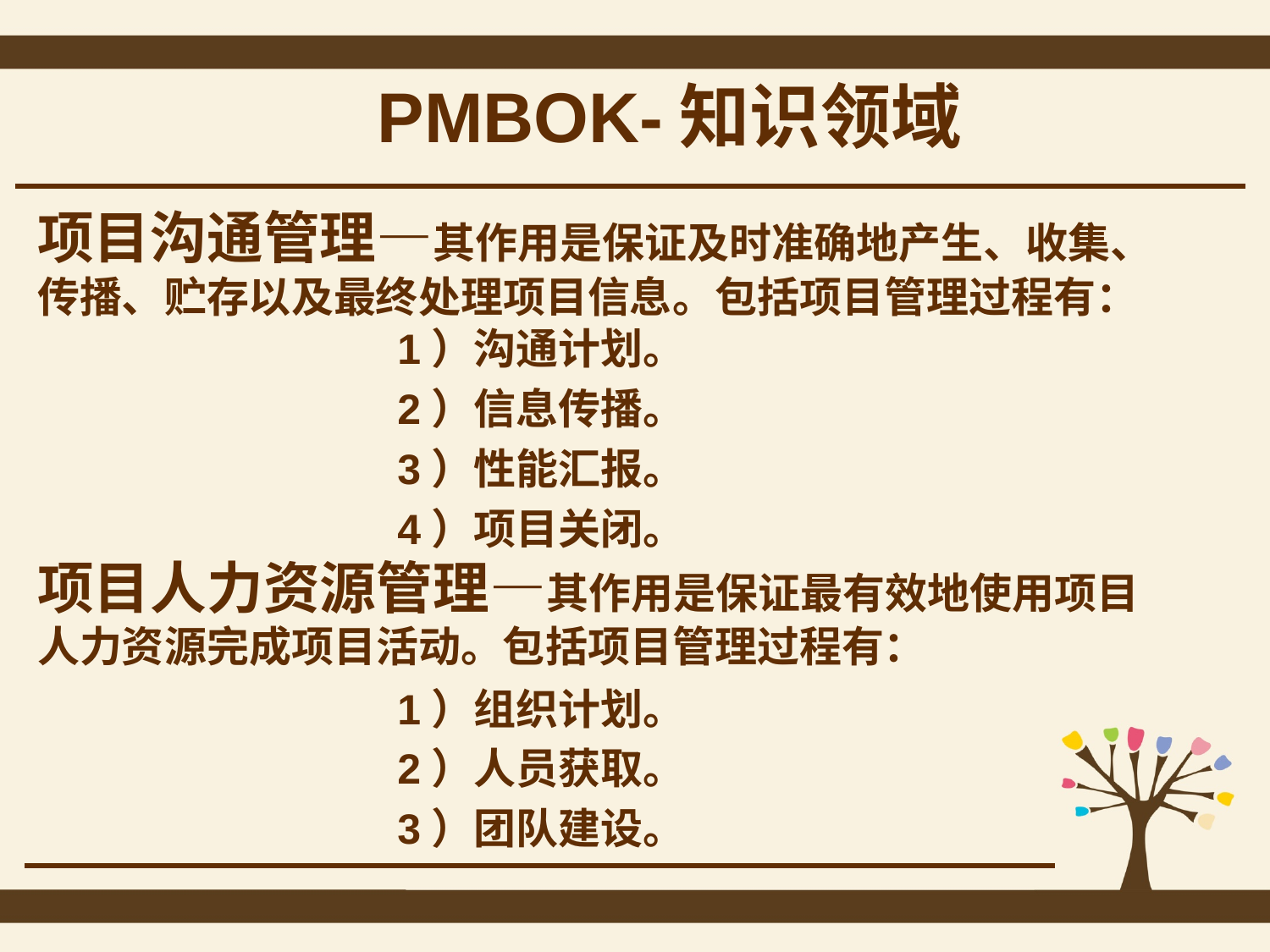

PMBOK-知识领域
项目沟通管理—其作用是保证及时准确地产生、收集、传播、贮存以及最终处理项目信息。包括项目管理过程有：
1）沟通计划。
2）信息传播。
3）性能汇报。
4）项目关闭。
项目人力资源管理—其作用是保证最有效地使用项目人力资源完成项目活动。包括项目管理过程有：
1）组织计划。
2）人员获取。
3）团队建设。